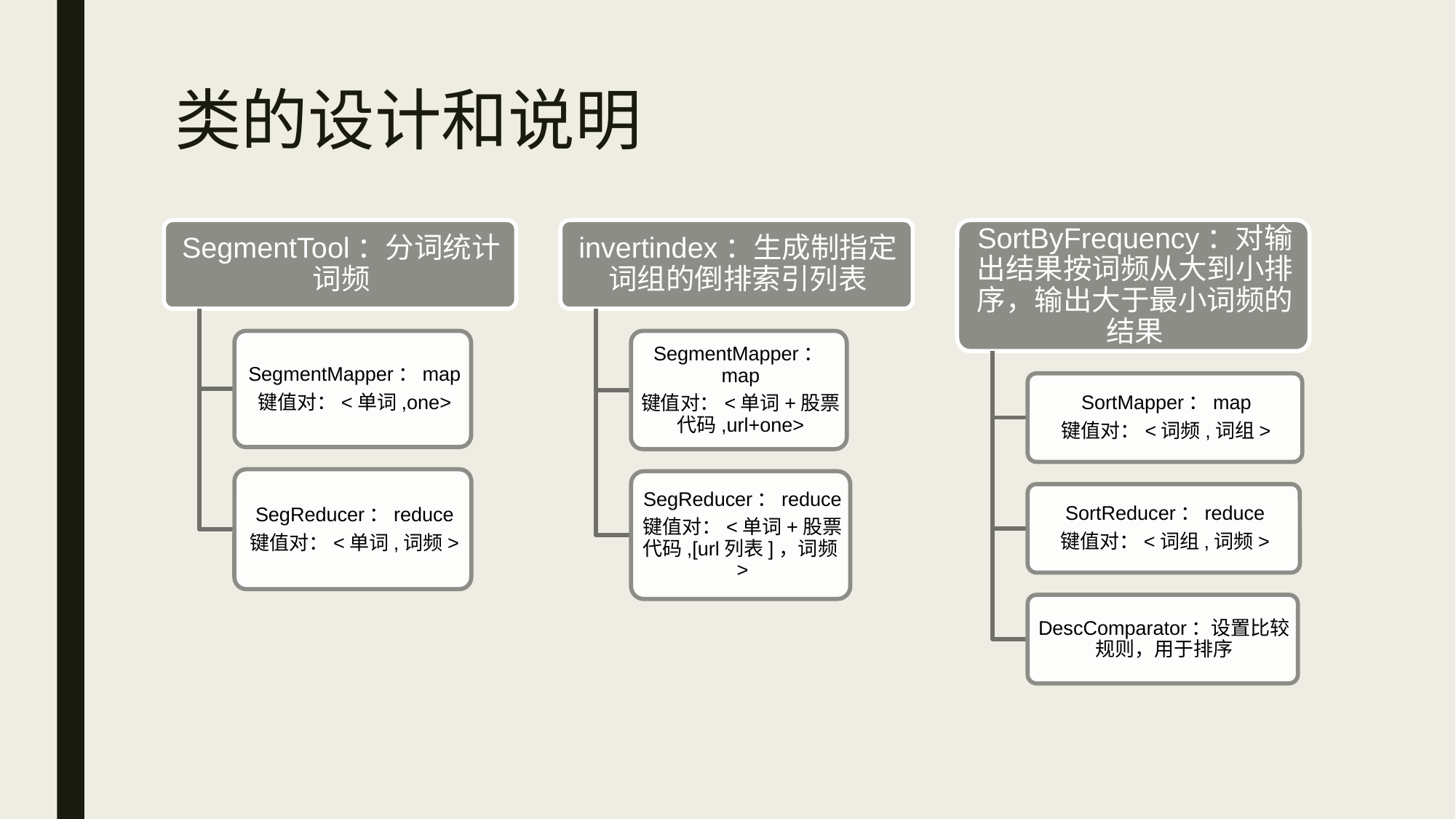

# 类的设计和说明
SegmentTool：分词统计词频
SegmentMapper：map
键值对：<单词,one>
SegReducer：reduce
键值对：<单词,词频>
invertindex：生成制指定词组的倒排索引列表
SegmentMapper：map
键值对：<单词+股票代码,url+one>
SegReducer：reduce
键值对：<单词+股票代码,[url列表]，词频>
SortByFrequency：对输出结果按词频从大到小排序，输出大于最小词频的结果
SortMapper：map
键值对：<词频,词组>
SortReducer：reduce
键值对：<词组,词频>
DescComparator：设置比较规则，用于排序